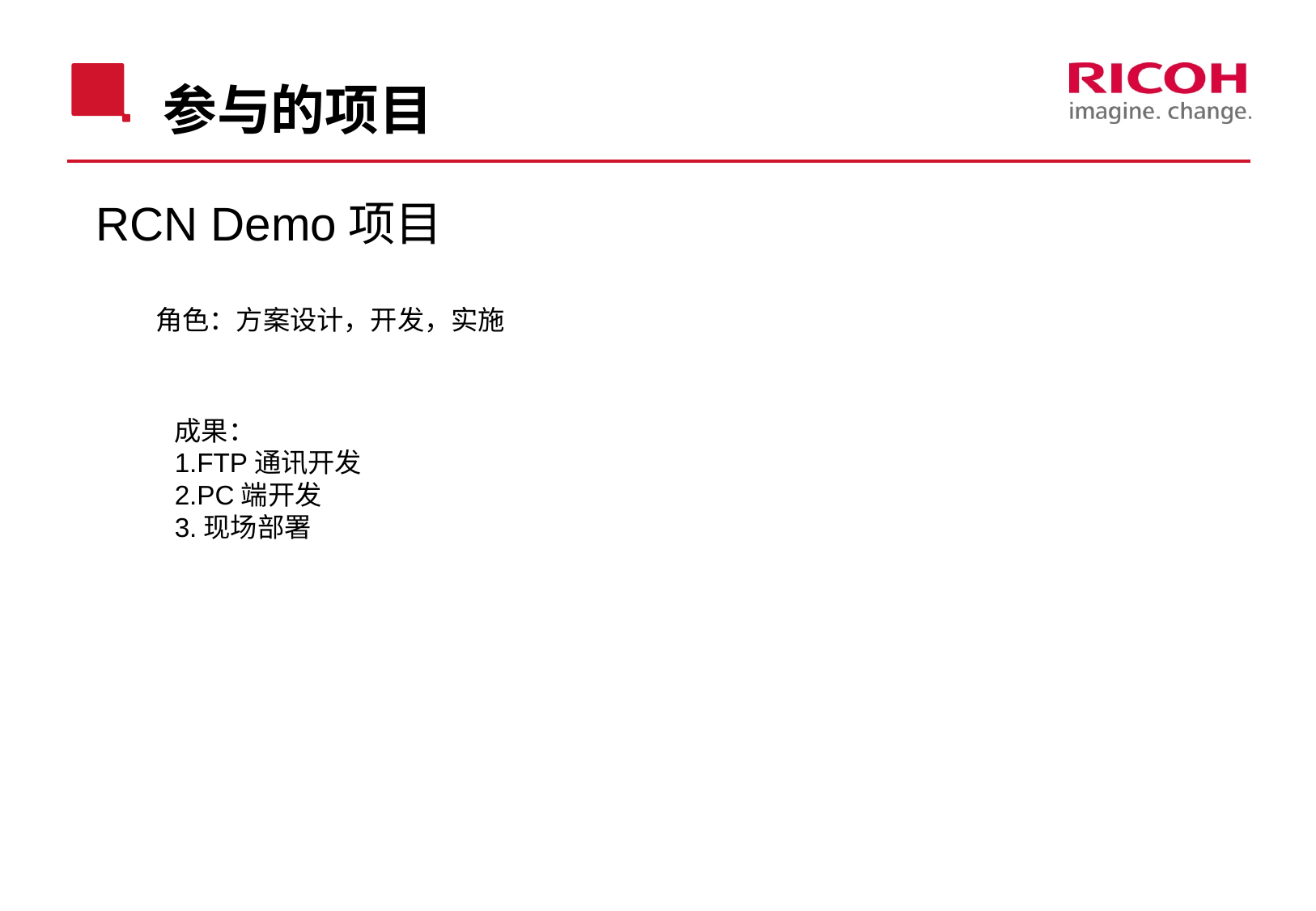

# 参与的项目
RCN Demo项目
角色：方案设计，开发，实施
成果：
1.FTP通讯开发
2.PC端开发
3.现场部署